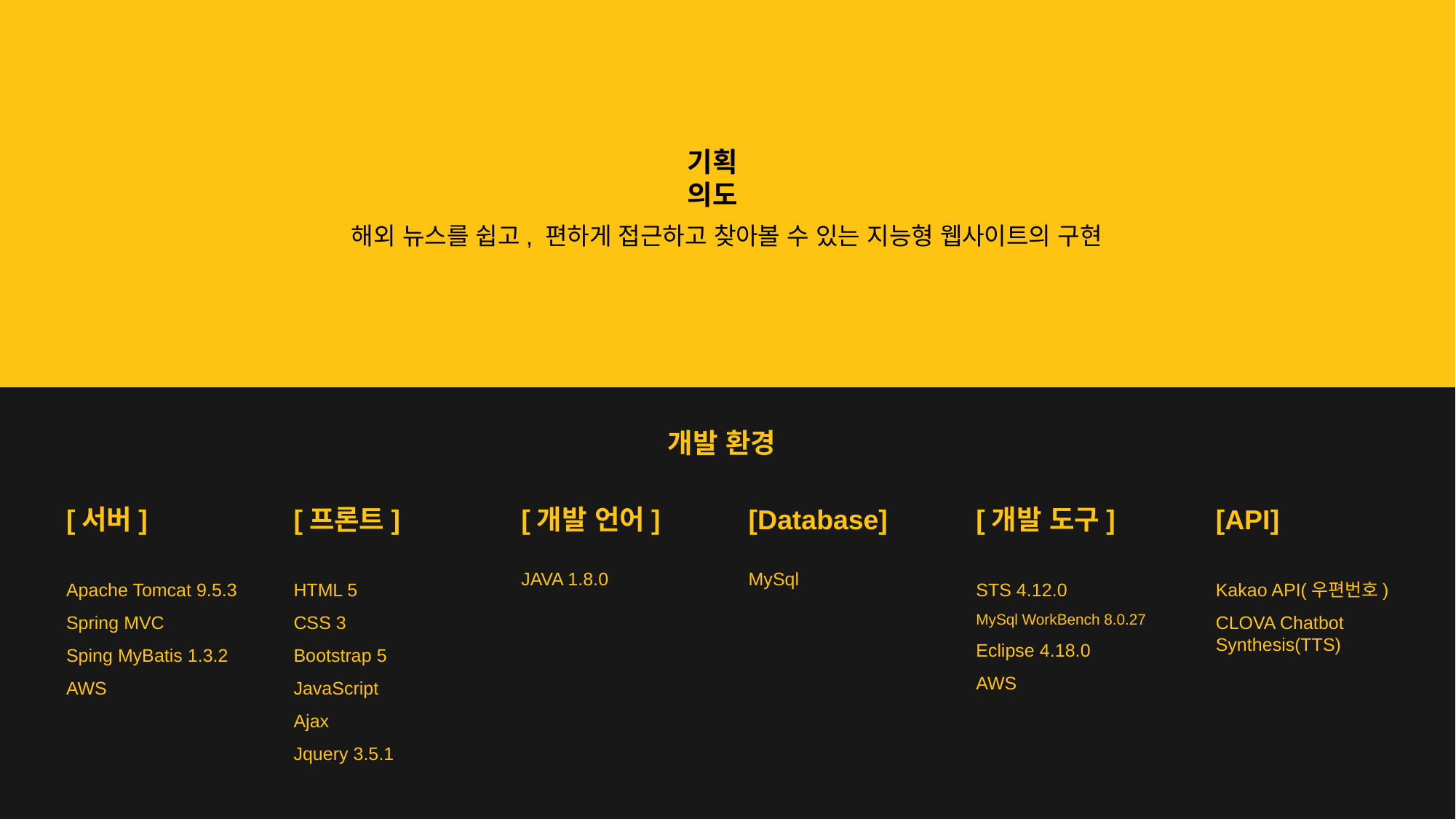

기획 의도
해외 뉴스를 쉽고, 편하게 접근하고 찾아볼 수 있는 지능형 웹사이트의 구현

개발 환경
[서버]

Apache Tomcat 9.5.3
Spring MVC
Sping MyBatis 1.3.2
AWS
[프론트]

HTML 5
CSS 3
Bootstrap 5
JavaScript
Ajax
Jquery 3.5.1
[개발 언어]

JAVA 1.8.0
[Database]

MySql
[개발 도구]

STS 4.12.0
MySql WorkBench 8.0.27
Eclipse 4.18.0
AWS
[API]

Kakao API(우편번호)
CLOVA Chatbot
Synthesis(TTS)